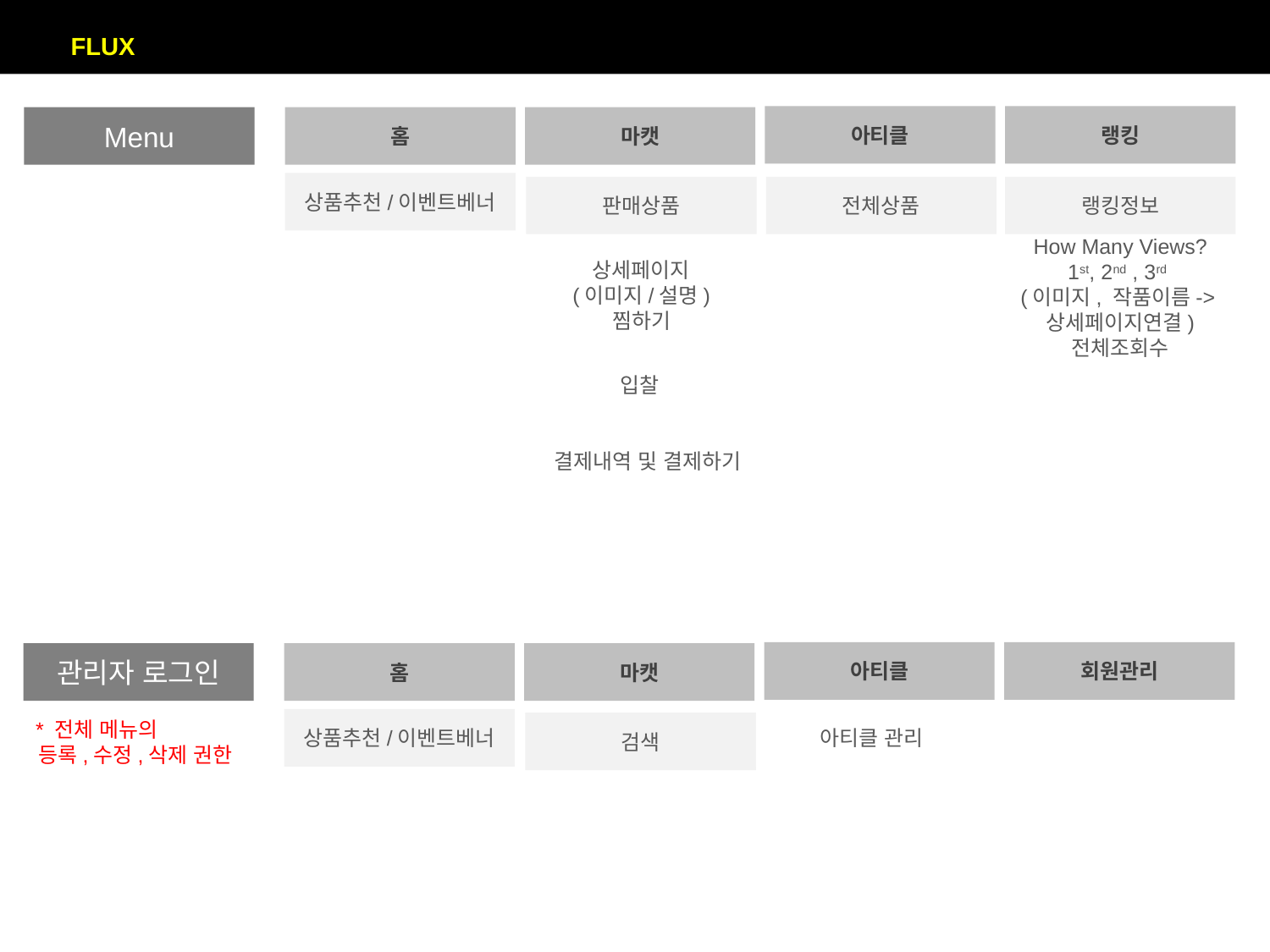

FLUX
아티클
랭킹
Menu
홈
마캣
상품추천/이벤트베너
판매상품
전체상품
랭킹정보
상세페이지
(이미지/설명)
찜하기
How Many Views?
1st, 2nd , 3rd
(이미지, 작품이름->상세페이지연결)
전체조회수

입찰

결제내역 및 결제하기
회원관리
아티클
관리자 로그인
홈
마캣
아티클 관리
상품추천/이벤트베너
* 전체 메뉴의
등록,수정,삭제 권한
검색